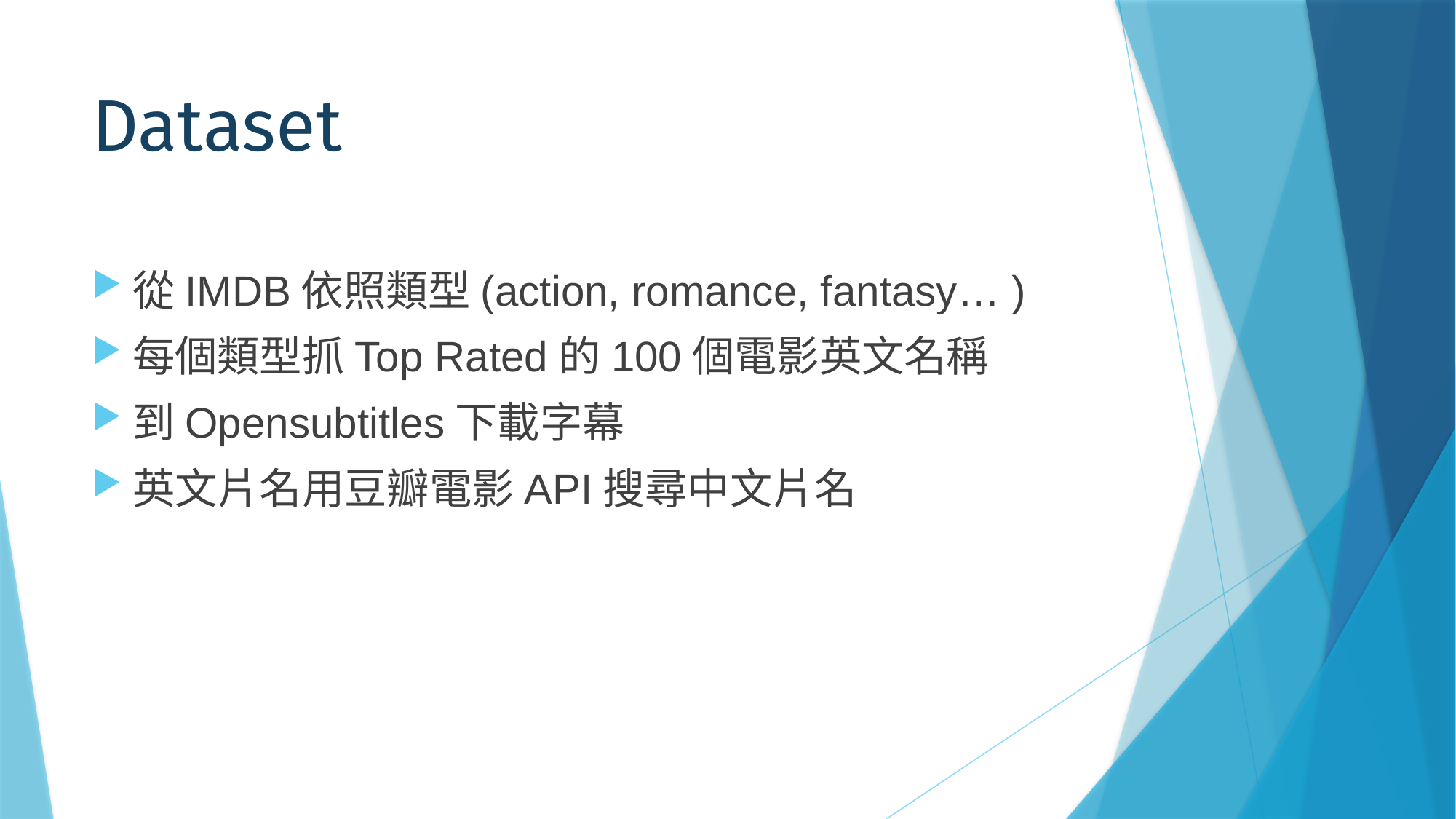

# Dataset
從IMDB依照類型(action, romance, fantasy… )
每個類型抓Top Rated的100個電影英文名稱
到Opensubtitles下載字幕
英文片名用豆瓣電影API搜尋中文片名